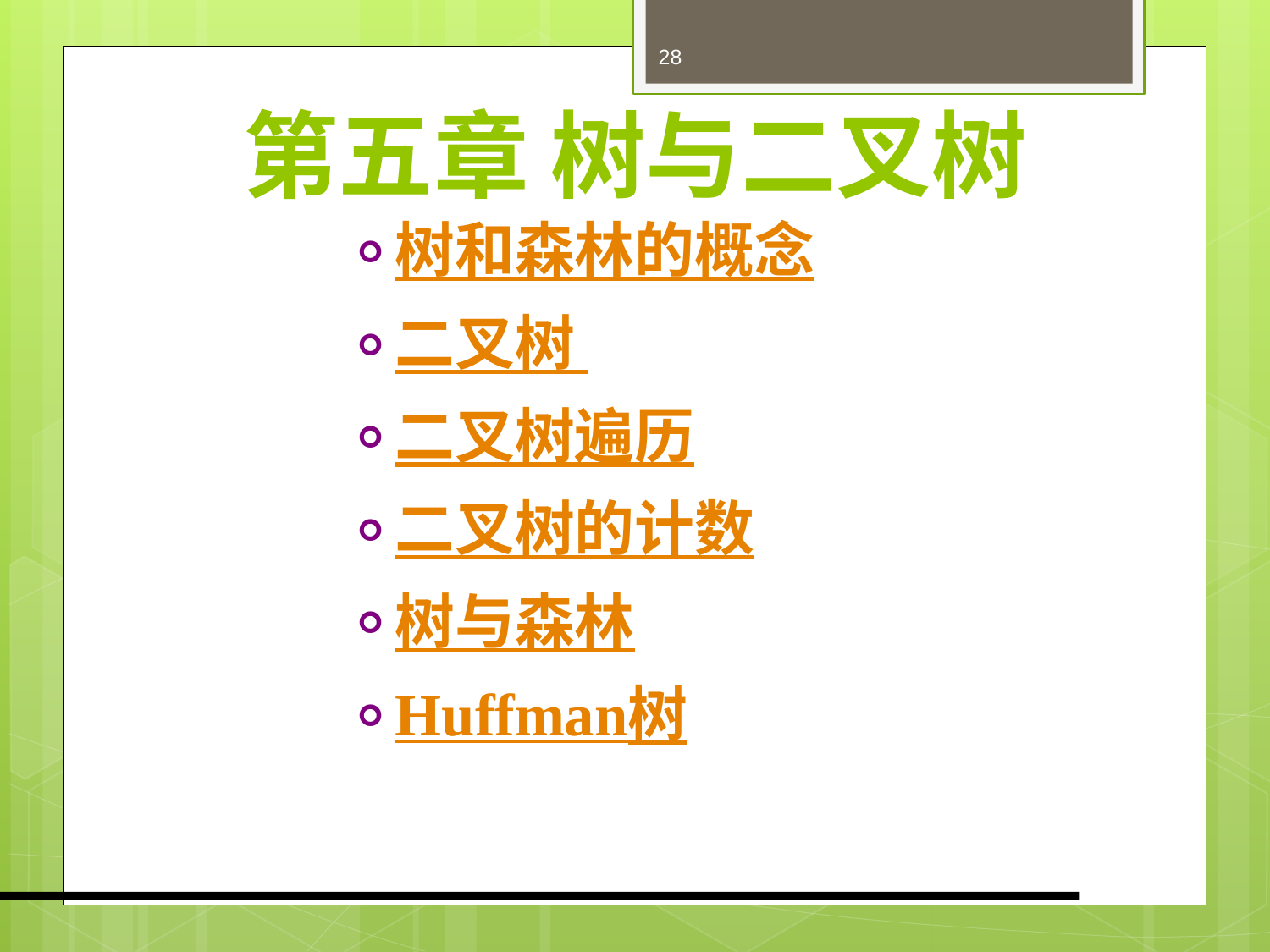

28
# 第五章 树与二叉树
树和森林的概念
二叉树
二叉树遍历
二叉树的计数
树与森林
Huffman树